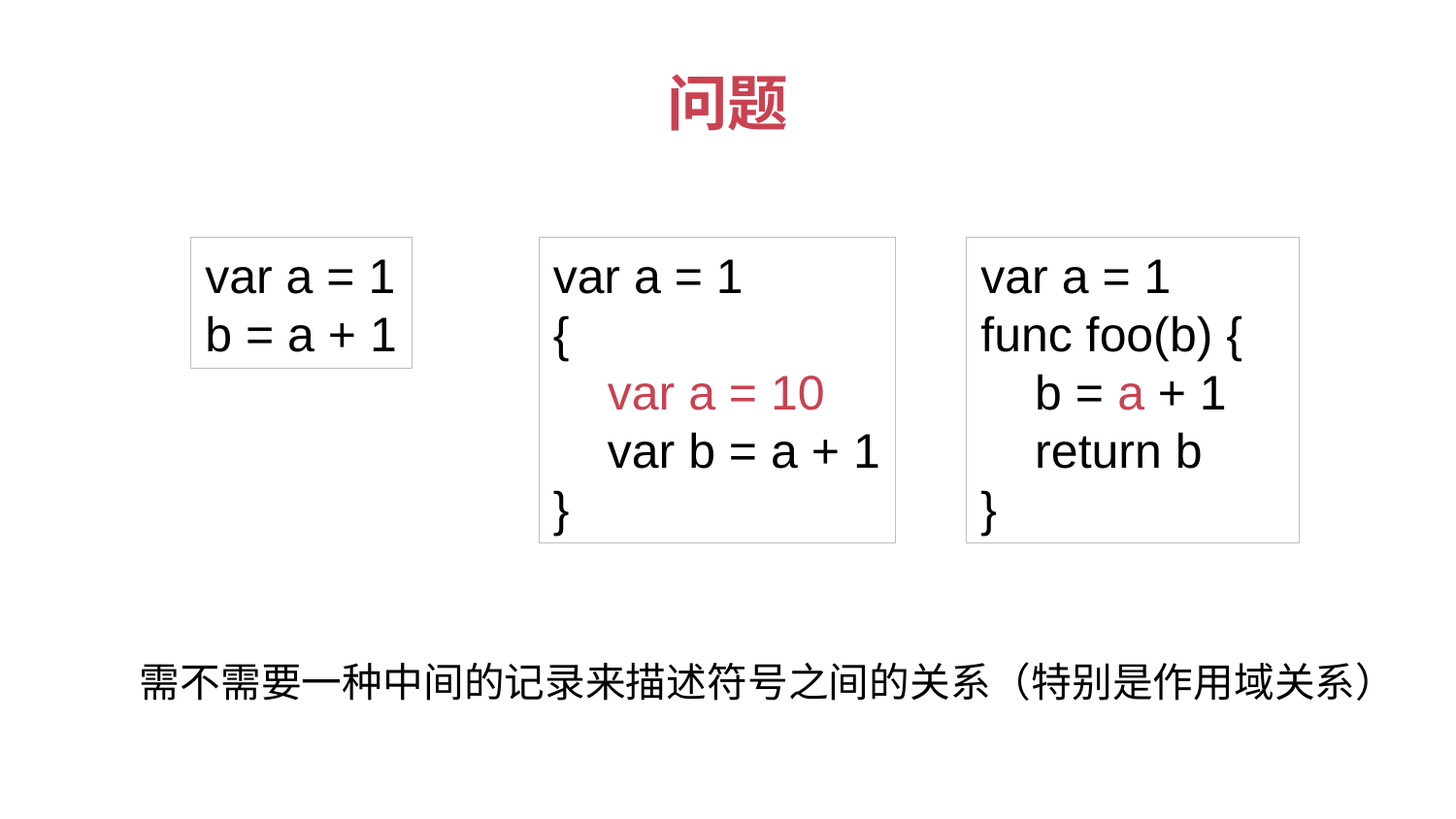

# 问题
var a = 1
b = a + 1
var a = 1
{
    var a = 10
    var b = a + 1
}
var a = 1
func foo(b) {
    b = a + 1
    return b
}
需不需要一种中间的记录来描述符号之间的关系（特别是作用域关系）